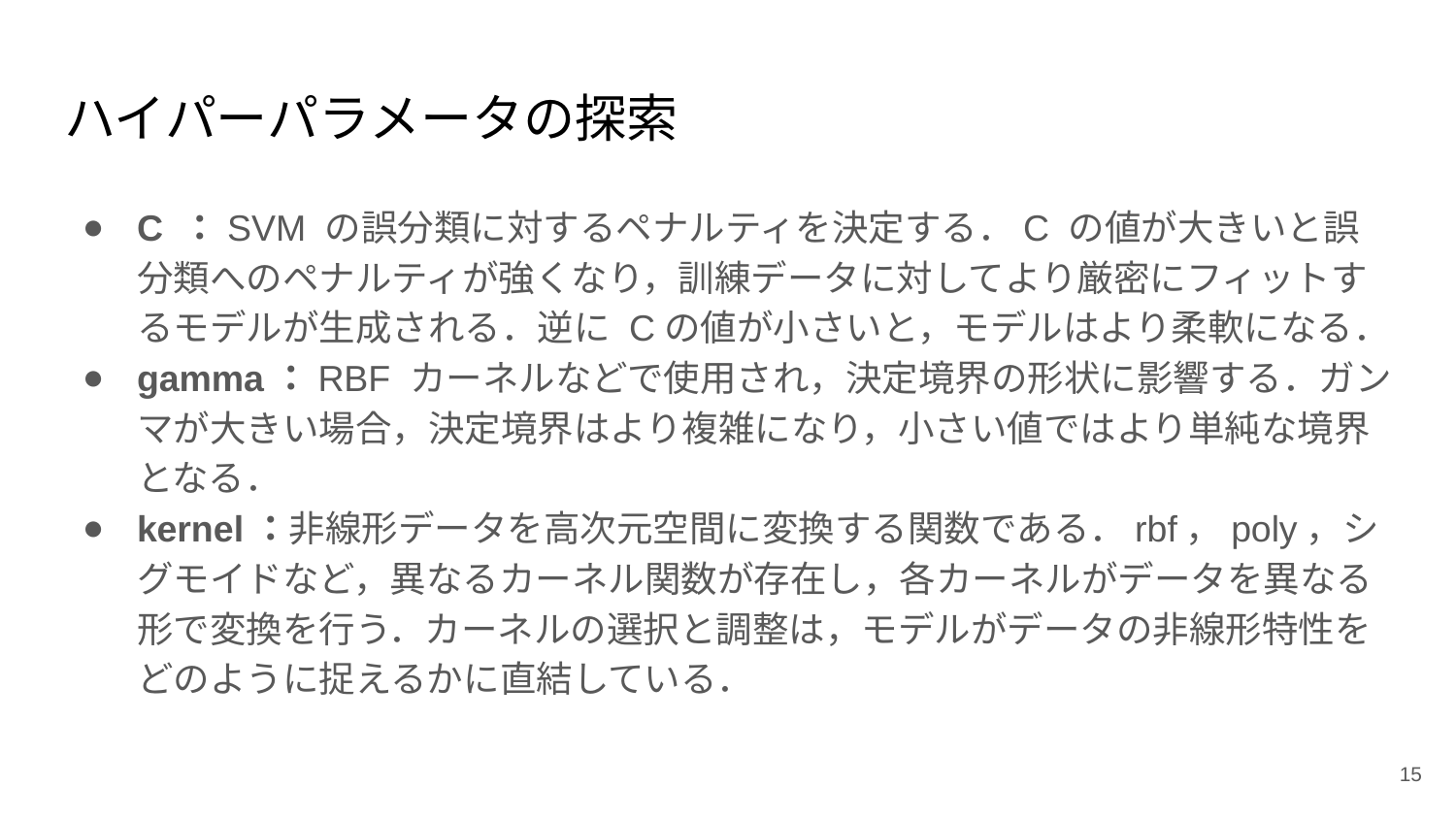

# ハイパーパラメータの探索
C ：SVM の誤分類に対するペナルティを決定する．C の値が大きいと誤分類へのペナルティが強くなり，訓練データに対してより厳密にフィットするモデルが生成される．逆に Cの値が小さいと，モデルはより柔軟になる．
gamma：RBF カーネルなどで使用され，決定境界の形状に影響する．ガンマが大きい場合，決定境界はより複雑になり，小さい値ではより単純な境界となる．
kernel：非線形データを高次元空間に変換する関数である．rbf，poly，シグモイドなど，異なるカーネル関数が存在し，各カーネルがデータを異なる形で変換を行う．カーネルの選択と調整は，モデルがデータの非線形特性をどのように捉えるかに直結している．
15